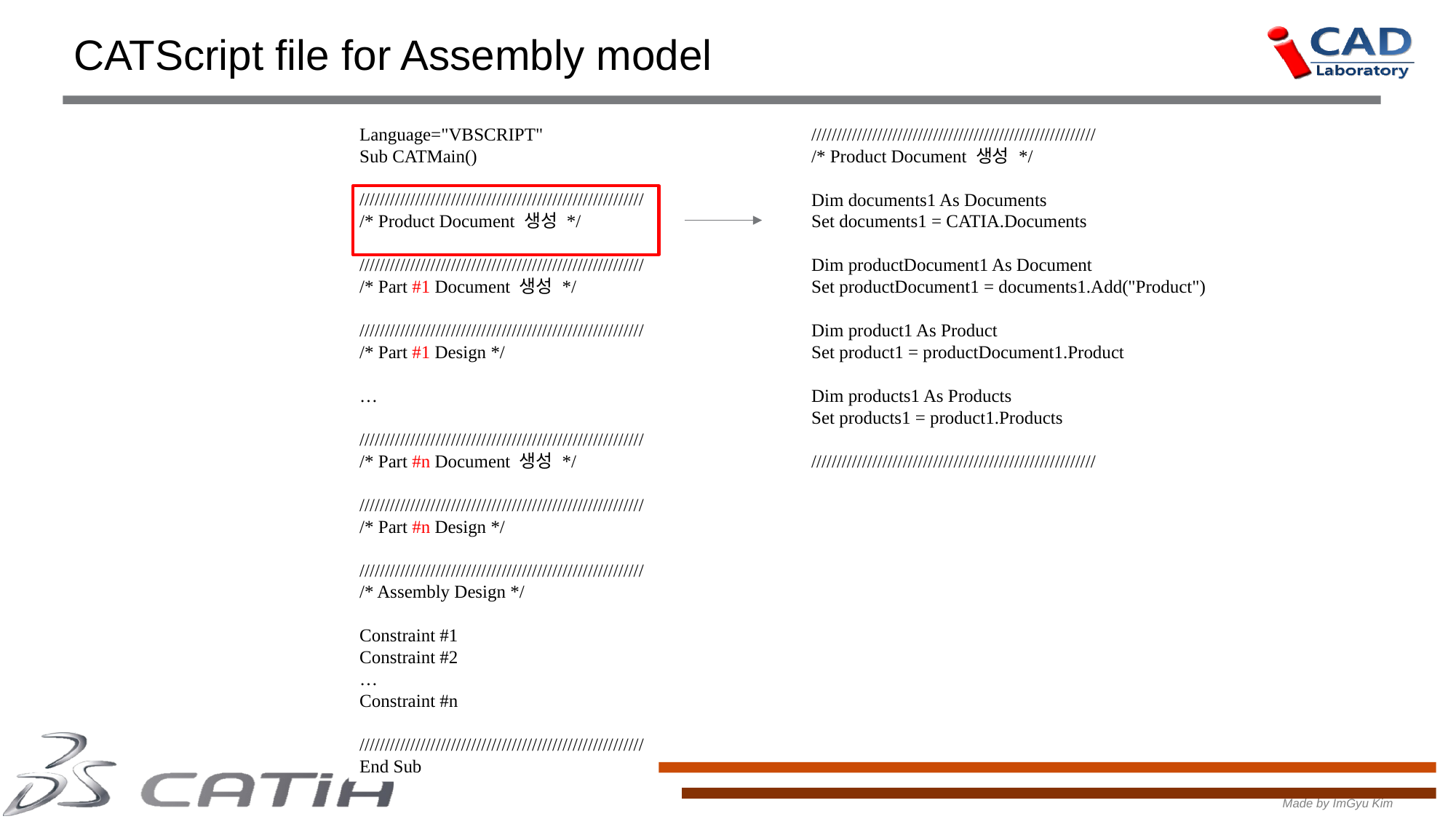

# CATScript file for Assembly model
////////////////////////////////////////////////////////
/* Product Document 생성 */

Dim documents1 As Documents
Set documents1 = CATIA.Documents

Dim productDocument1 As Document
Set productDocument1 = documents1.Add("Product")

Dim product1 As Product
Set product1 = productDocument1.Product

Dim products1 As Products
Set products1 = product1.Products

////////////////////////////////////////////////////////

Language="VBSCRIPT"
Sub CATMain()

////////////////////////////////////////////////////////
/* Product Document 생성 */

////////////////////////////////////////////////////////
/* Part #1 Document 생성 */

////////////////////////////////////////////////////////
/* Part #1 Design */

…

////////////////////////////////////////////////////////
/* Part #n Document 생성 */

////////////////////////////////////////////////////////
/* Part #n Design */

////////////////////////////////////////////////////////
/* Assembly Design */

Constraint #1
Constraint #2
…
Constraint #n

////////////////////////////////////////////////////////
End Sub